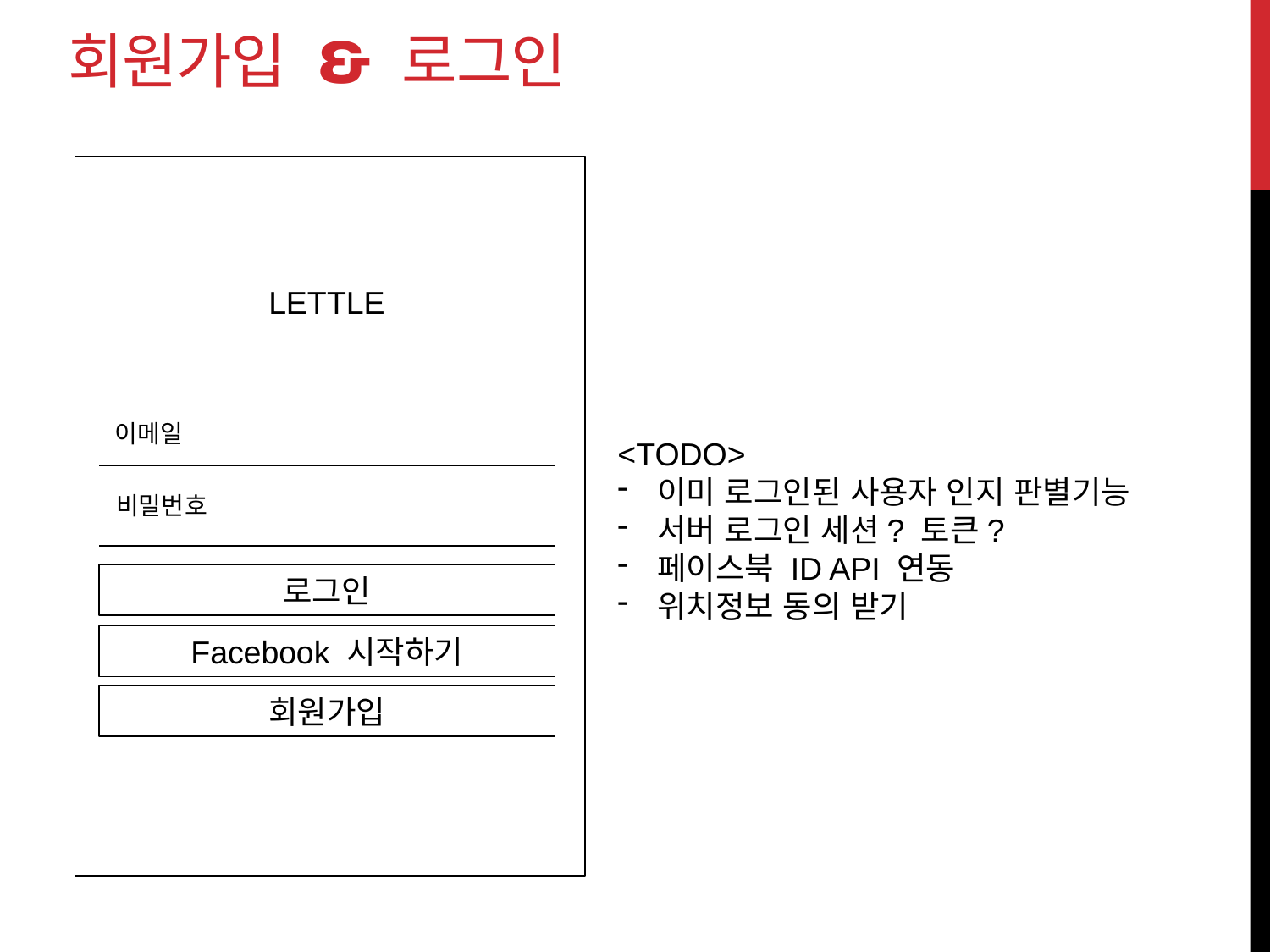

# 회원가입 & 로그인

LETTLE
이메일
<TODO>
이미 로그인된 사용자 인지 판별기능
서버 로그인 세션? 토큰?
페이스북 ID API 연동
위치정보 동의 받기
비밀번호
로그인
Facebook 시작하기
회원가입